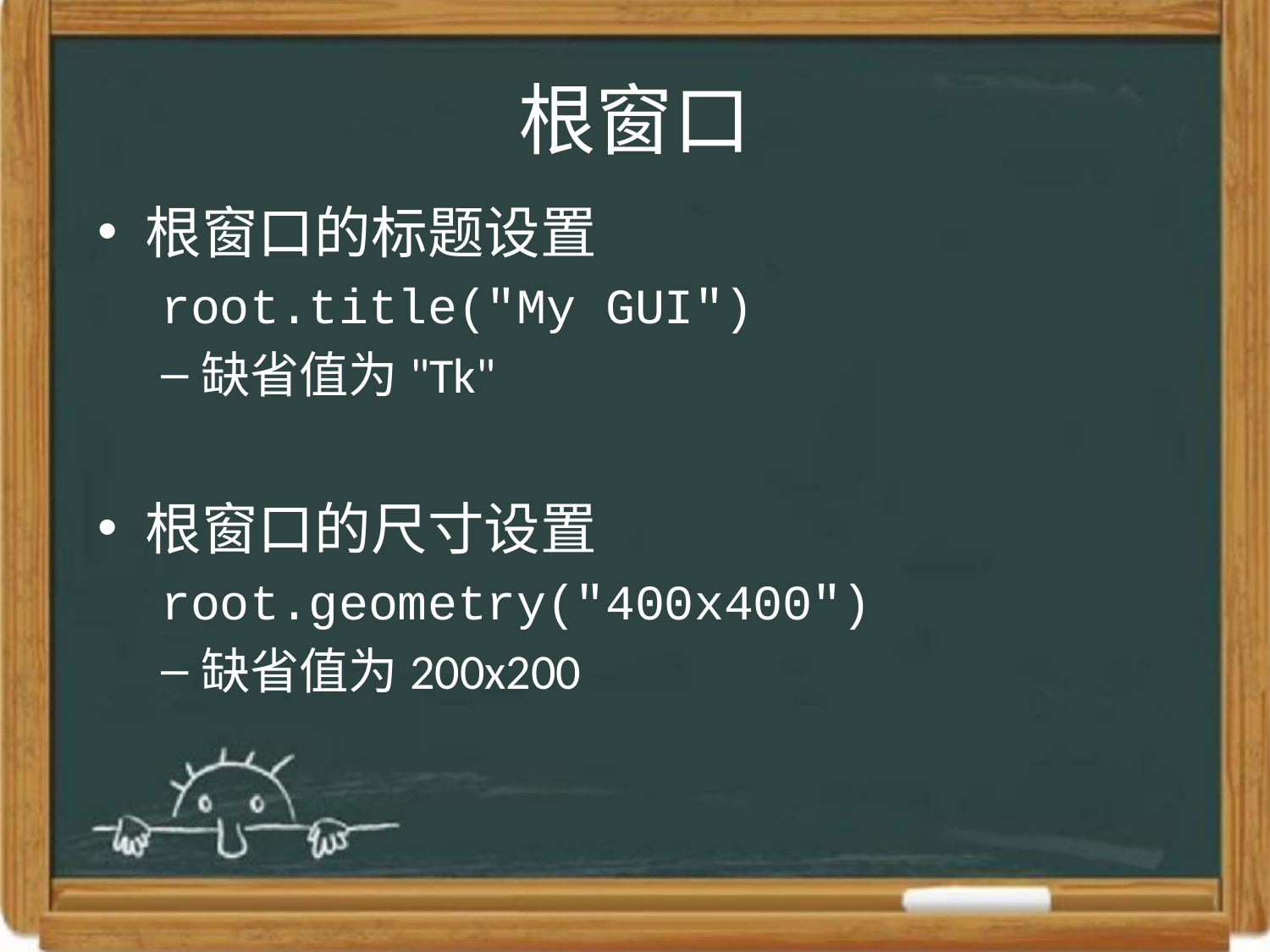

# 根窗口
根窗口的标题设置
root.title("My GUI")
缺省值为"Tk"

根窗口的尺寸设置
root.geometry("400x400")
缺省值为200x200